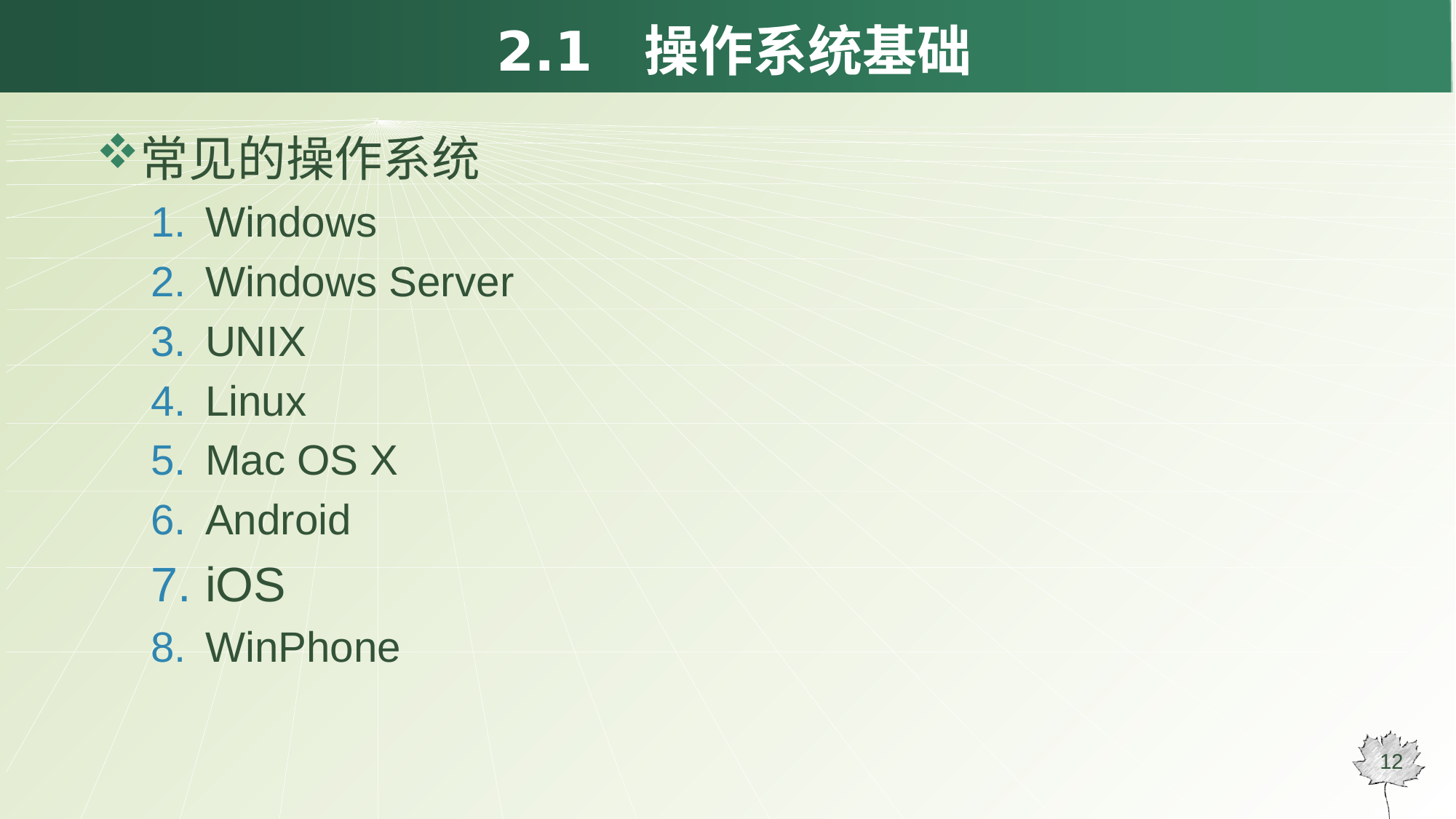

# 2.1  操作系统基础
常见的操作系统
Windows
Windows Server
UNIX
Linux
Mac OS X
Android
iOS
WinPhone

12